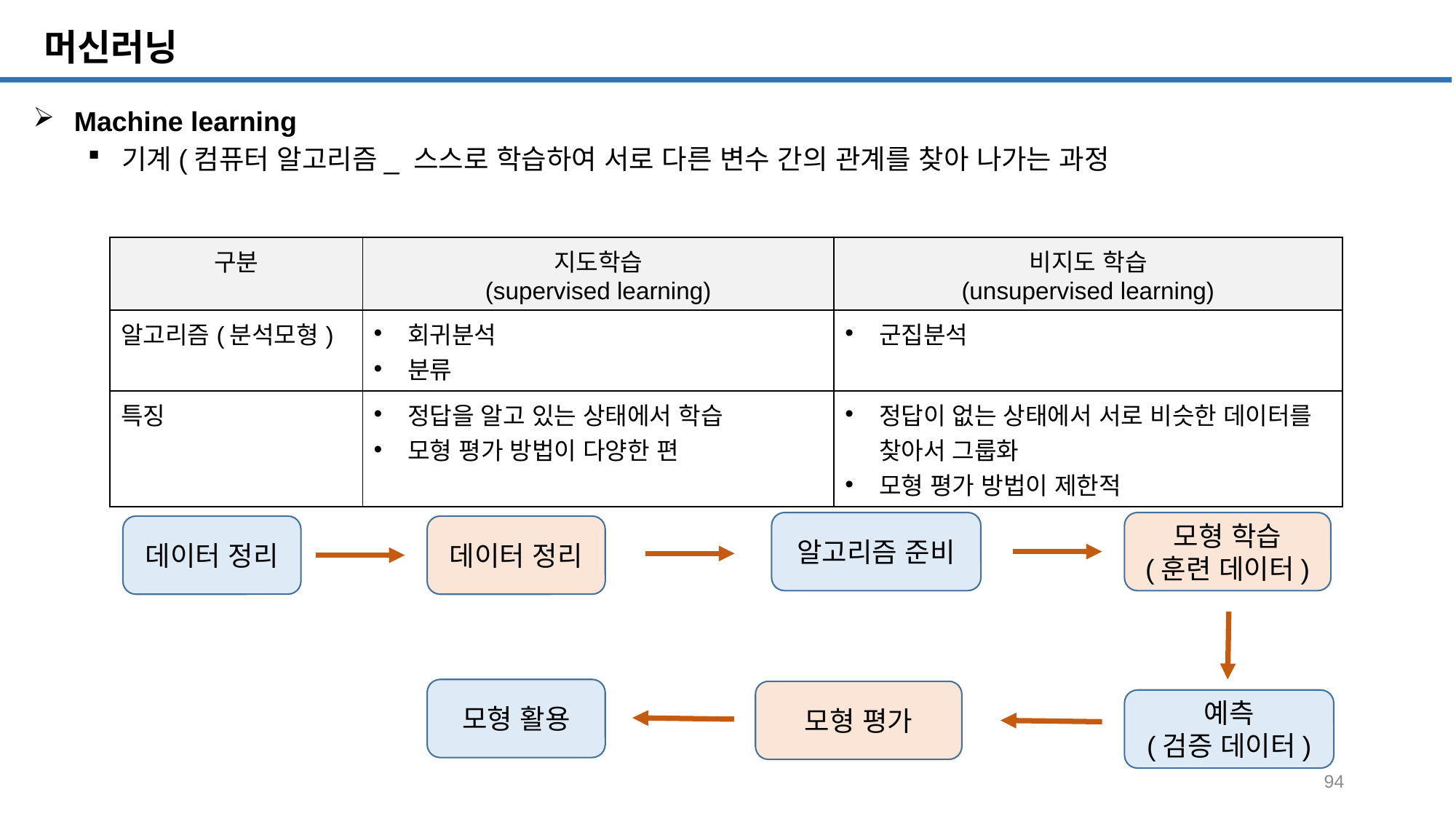

SQL 튜닝 개요
# 머신러닝

Machine learning
기계(컴퓨터 알고리즘_ 스스로 학습하여 서로 다른 변수 간의 관계를 찾아 나가는 과정

| 구분 | 지도학습 (supervised learning) | 비지도 학습 (unsupervised learning) |
| --- | --- | --- |
| 알고리즘(분석모형) | 회귀분석 분류 | 군집분석 |
| 특징 | 정답을 알고 있는 상태에서 학습 모형 평가 방법이 다양한 편 | 정답이 없는 상태에서 서로 비슷한 데이터를 찾아서 그룹화 모형 평가 방법이 제한적 |
알고리즘 준비
모형 학습
(훈련 데이터)
데이터 정리
데이터 정리
모형 활용
모형 평가
예측
(검증 데이터)
94